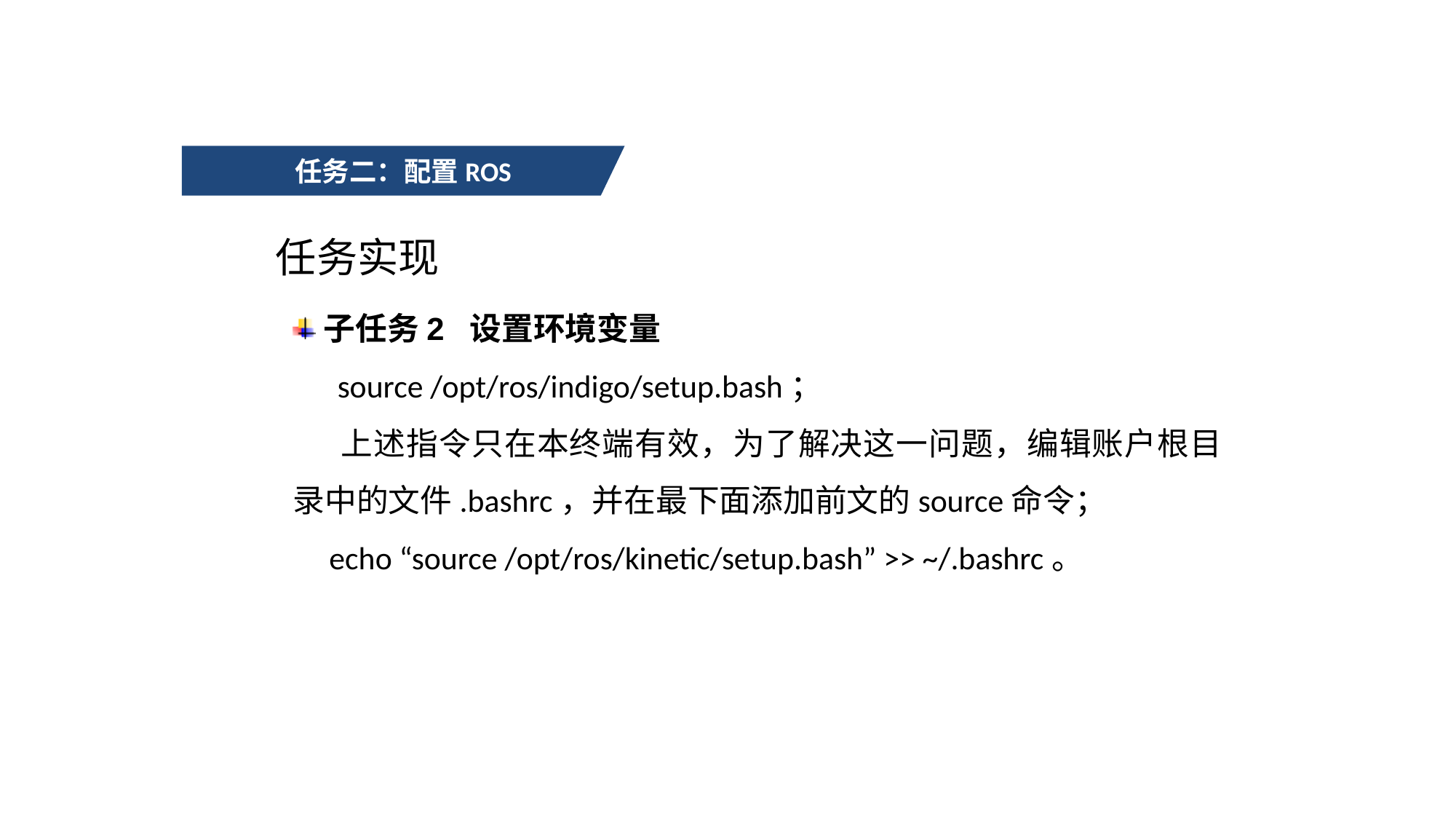

任务二：配置ROS
任务实现
子任务2  设置环境变量
     source /opt/ros/indigo/setup.bash；
     上述指令只在本终端有效，为了解决这一问题，编辑账户根目录中的文件.bashrc，并在最下面添加前文的source命令；
     echo “source /opt/ros/kinetic/setup.bash” >> ~/.bashrc。